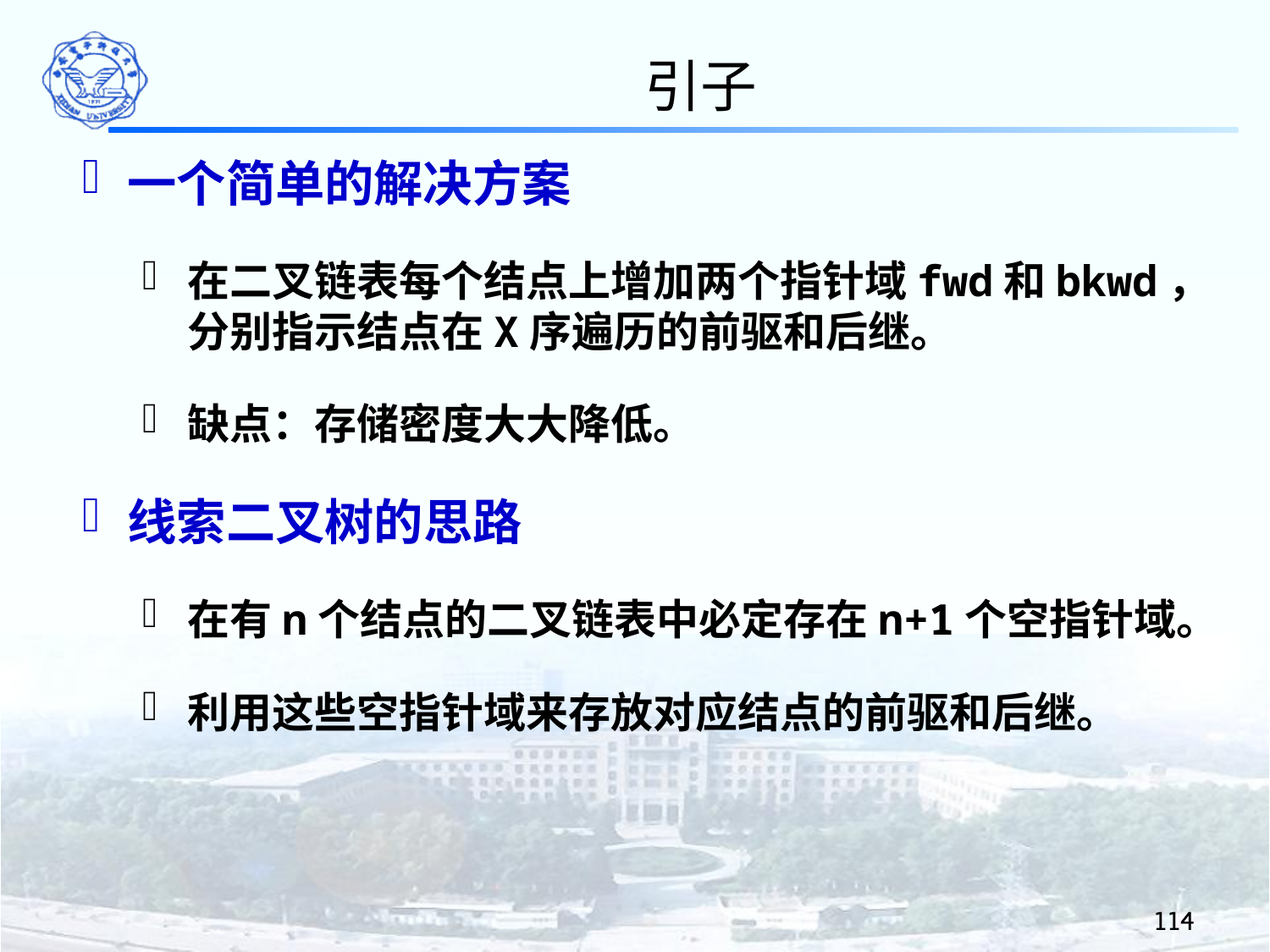

引子
一个简单的解决方案
在二叉链表每个结点上增加两个指针域fwd和bkwd，分别指示结点在X序遍历的前驱和后继。
缺点：存储密度大大降低。
线索二叉树的思路
在有n个结点的二叉链表中必定存在n+1个空指针域。
利用这些空指针域来存放对应结点的前驱和后继。
114